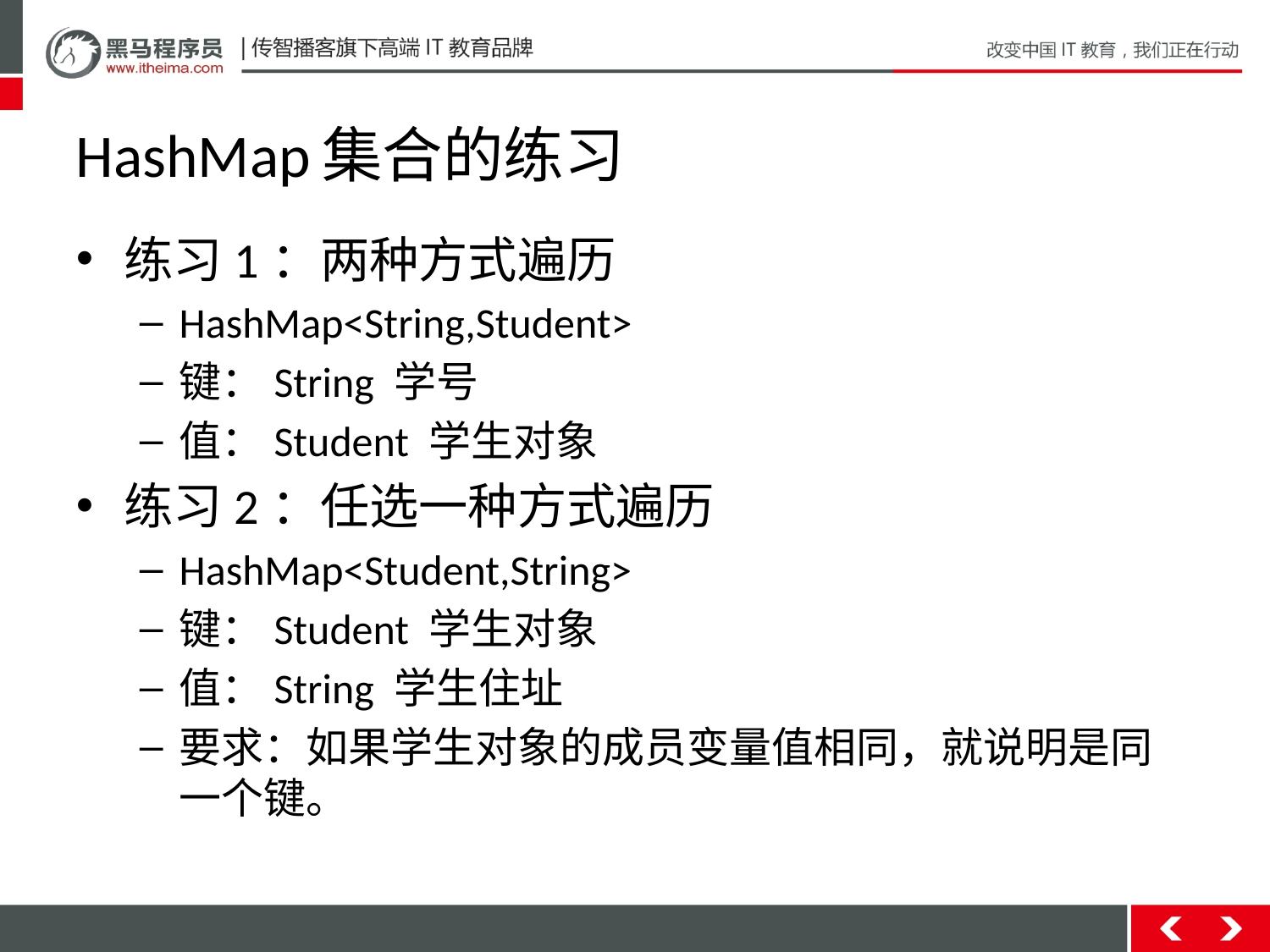

# HashMap集合的练习
练习1：两种方式遍历
HashMap<String,Student>
键：String 学号
值：Student 学生对象
练习2：任选一种方式遍历
HashMap<Student,String>
键：Student 学生对象
值：String 学生住址
要求：如果学生对象的成员变量值相同，就说明是同一个键。